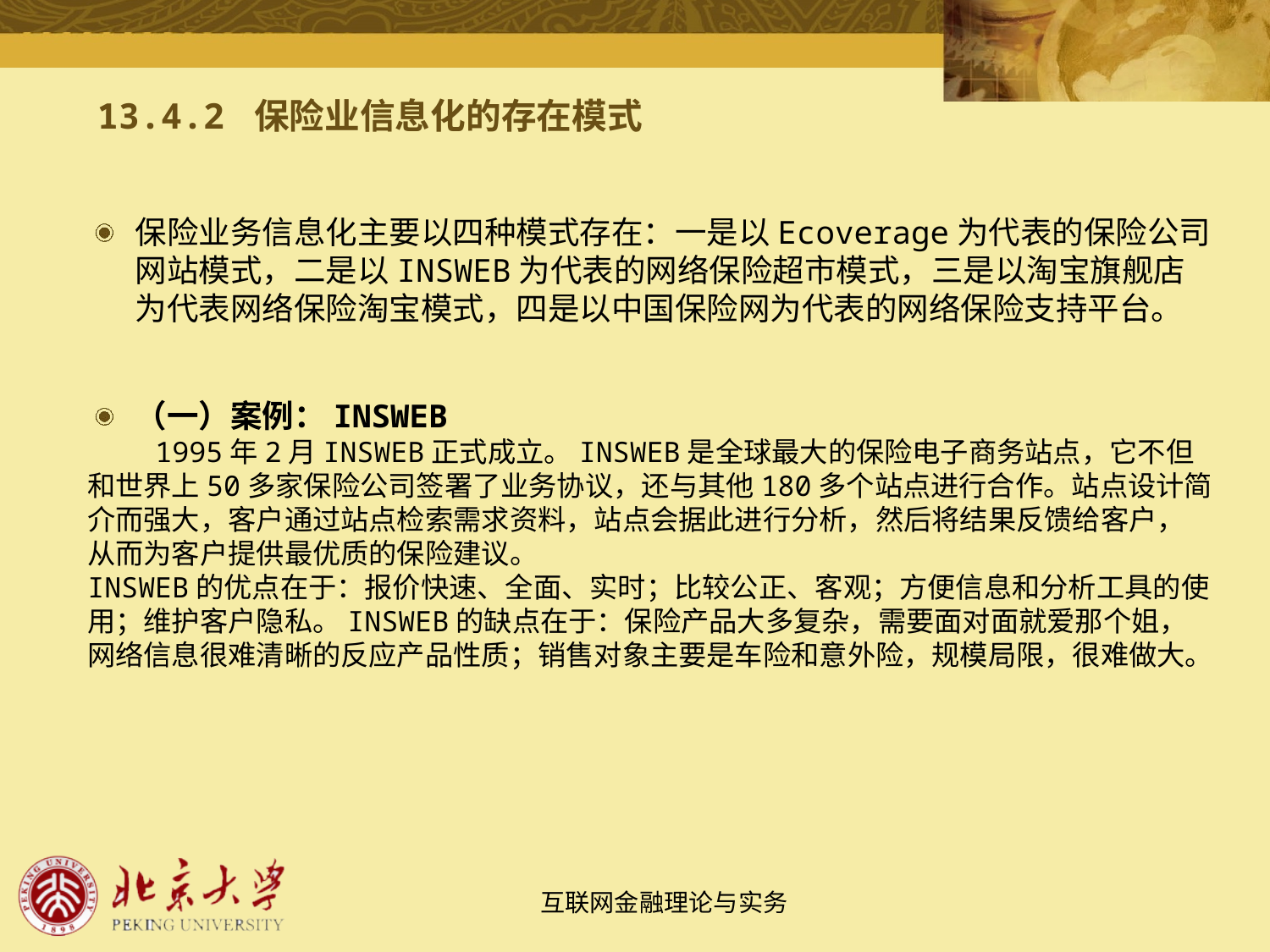

13.4.2 保险业信息化的存在模式
保险业务信息化主要以四种模式存在：一是以Ecoverage为代表的保险公司网站模式，二是以INSWEB为代表的网络保险超市模式，三是以淘宝旗舰店为代表网络保险淘宝模式，四是以中国保险网为代表的网络保险支持平台。

（一）案例：INSWEB
    1995年2月INSWEB正式成立。INSWEB是全球最大的保险电子商务站点，它不但和世界上50多家保险公司签署了业务协议，还与其他180多个站点进行合作。站点设计简介而强大，客户通过站点检索需求资料，站点会据此进行分析，然后将结果反馈给客户，从而为客户提供最优质的保险建议。
INSWEB的优点在于：报价快速、全面、实时；比较公正、客观；方便信息和分析工具的使用；维护客户隐私。INSWEB的缺点在于：保险产品大多复杂，需要面对面就爱那个姐，网络信息很难清晰的反应产品性质；销售对象主要是车险和意外险，规模局限，很难做大。